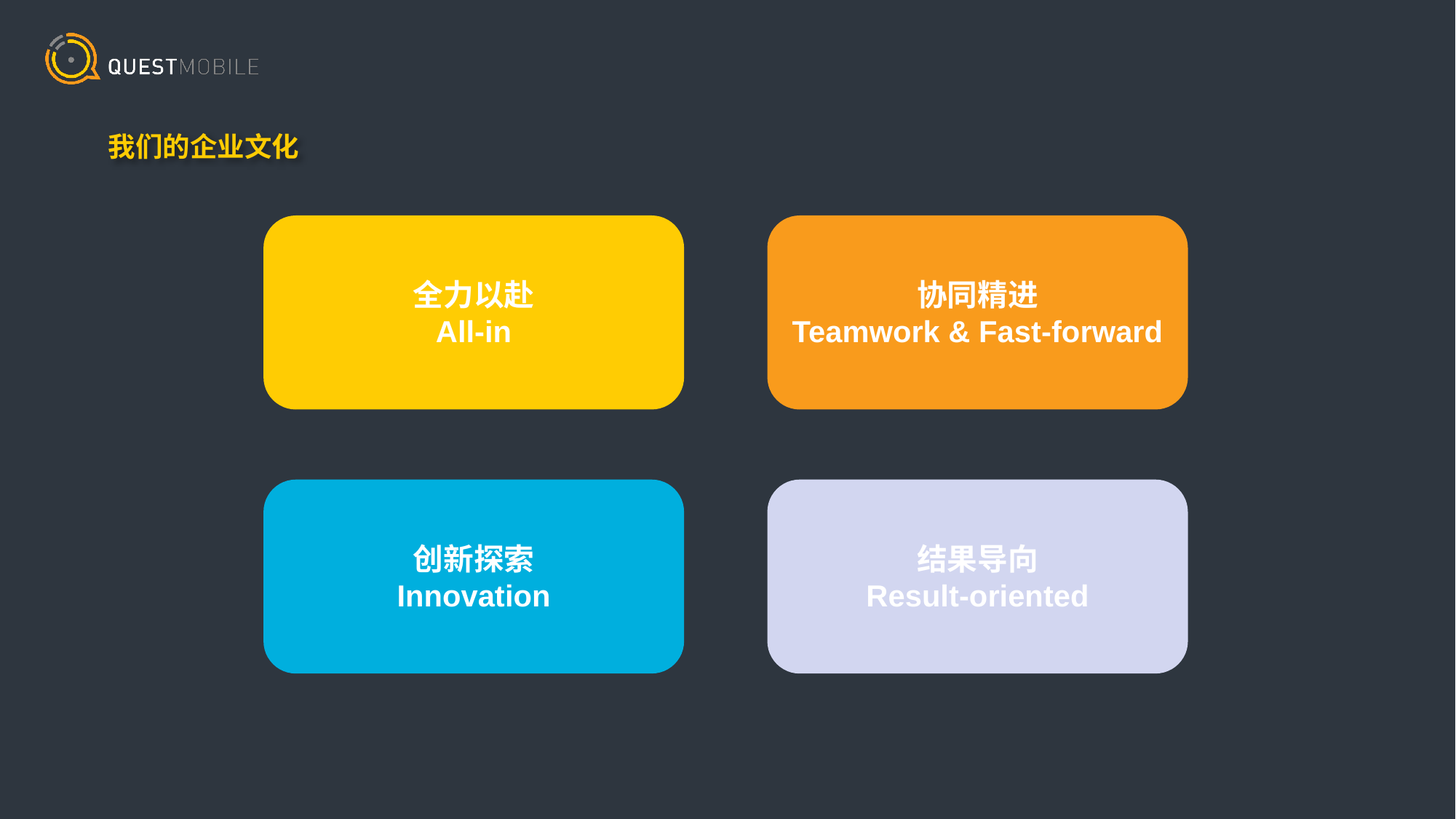

我们的企业文化
全力以赴
All-in
协同精进
Teamwork & Fast-forward
创新探索
Innovation
结果导向
Result-oriented